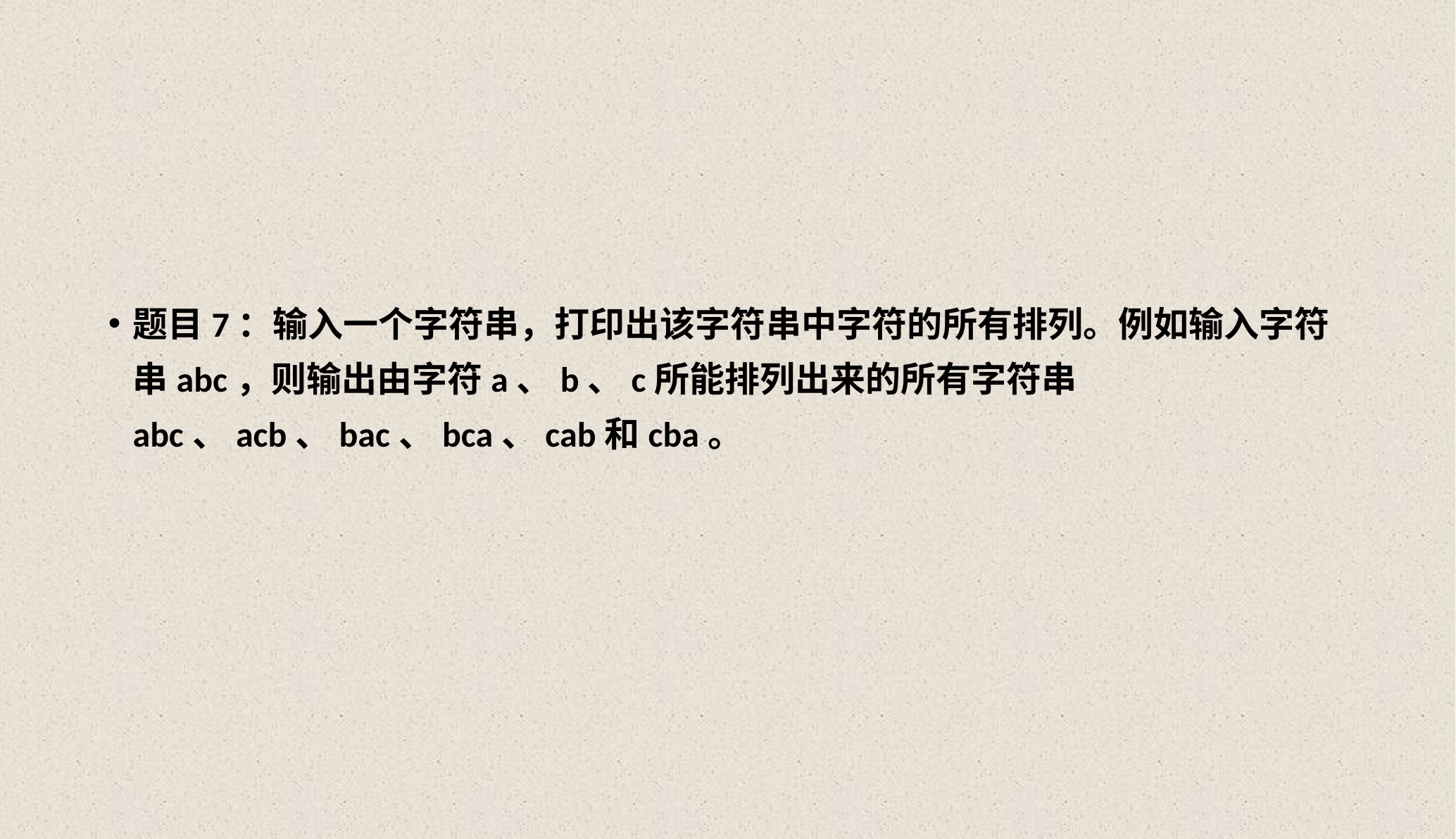

题目7：输入一个字符串，打印出该字符串中字符的所有排列。例如输入字符串abc，则输出由字符a、b、c所能排列出来的所有字符串abc、acb、bac、bca、cab和cba。